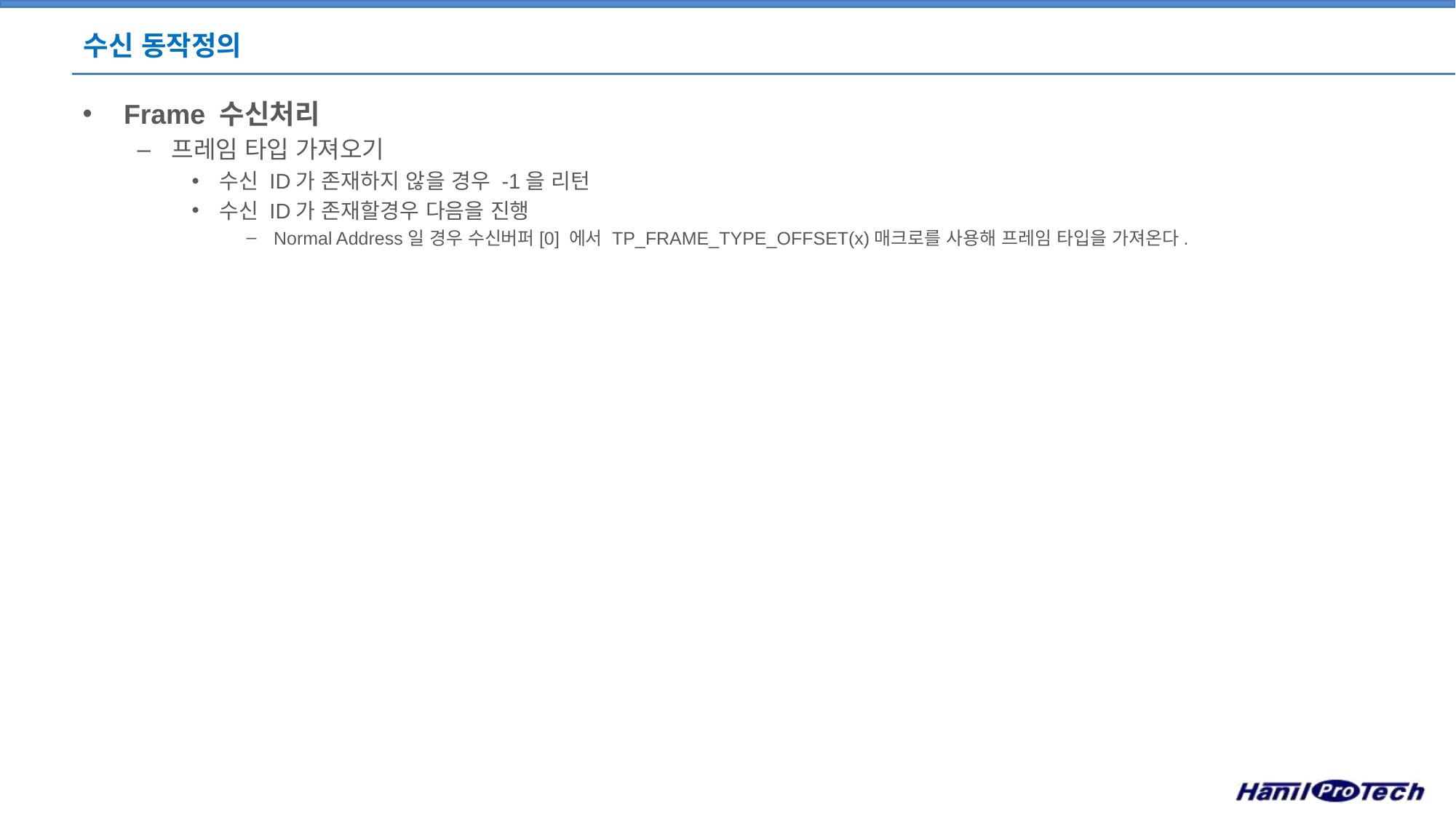

# 수신 동작정의
Frame 수신처리
프레임 타입 가져오기
수신 ID가 존재하지 않을 경우 -1을 리턴
수신 ID가 존재할경우 다음을 진행
Normal Address일 경우 수신버퍼[0] 에서 TP_FRAME_TYPE_OFFSET(x)매크로를 사용해 프레임 타입을 가져온다.